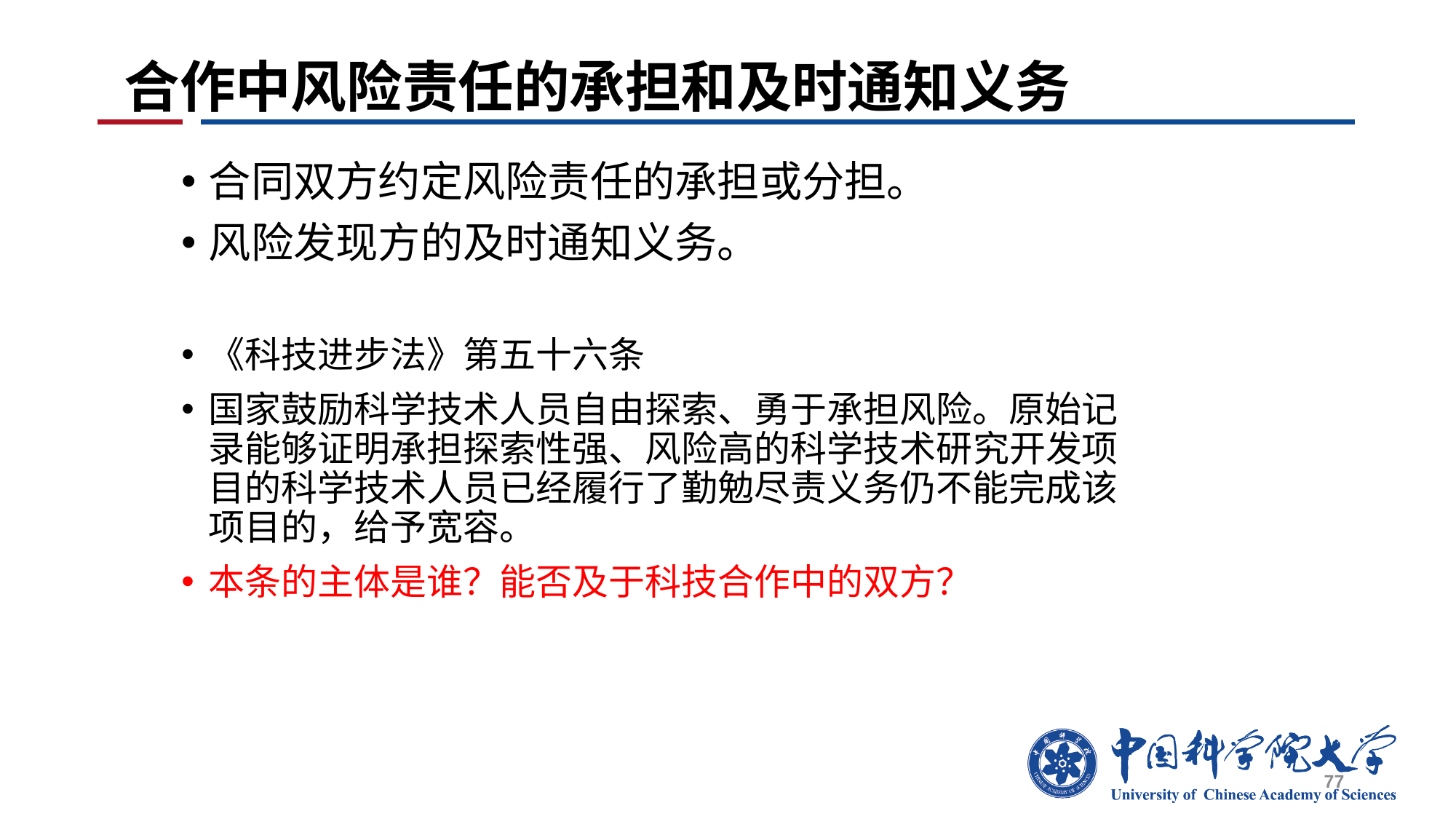

77
# 合作中风险责任的承担和及时通知义务
合同双方约定风险责任的承担或分担。
风险发现方的及时通知义务。

《科技进步法》第五十六条
国家鼓励科学技术人员自由探索、勇于承担风险。原始记录能够证明承担探索性强、风险高的科学技术研究开发项目的科学技术人员已经履行了勤勉尽责义务仍不能完成该项目的，给予宽容。
本条的主体是谁？能否及于科技合作中的双方？